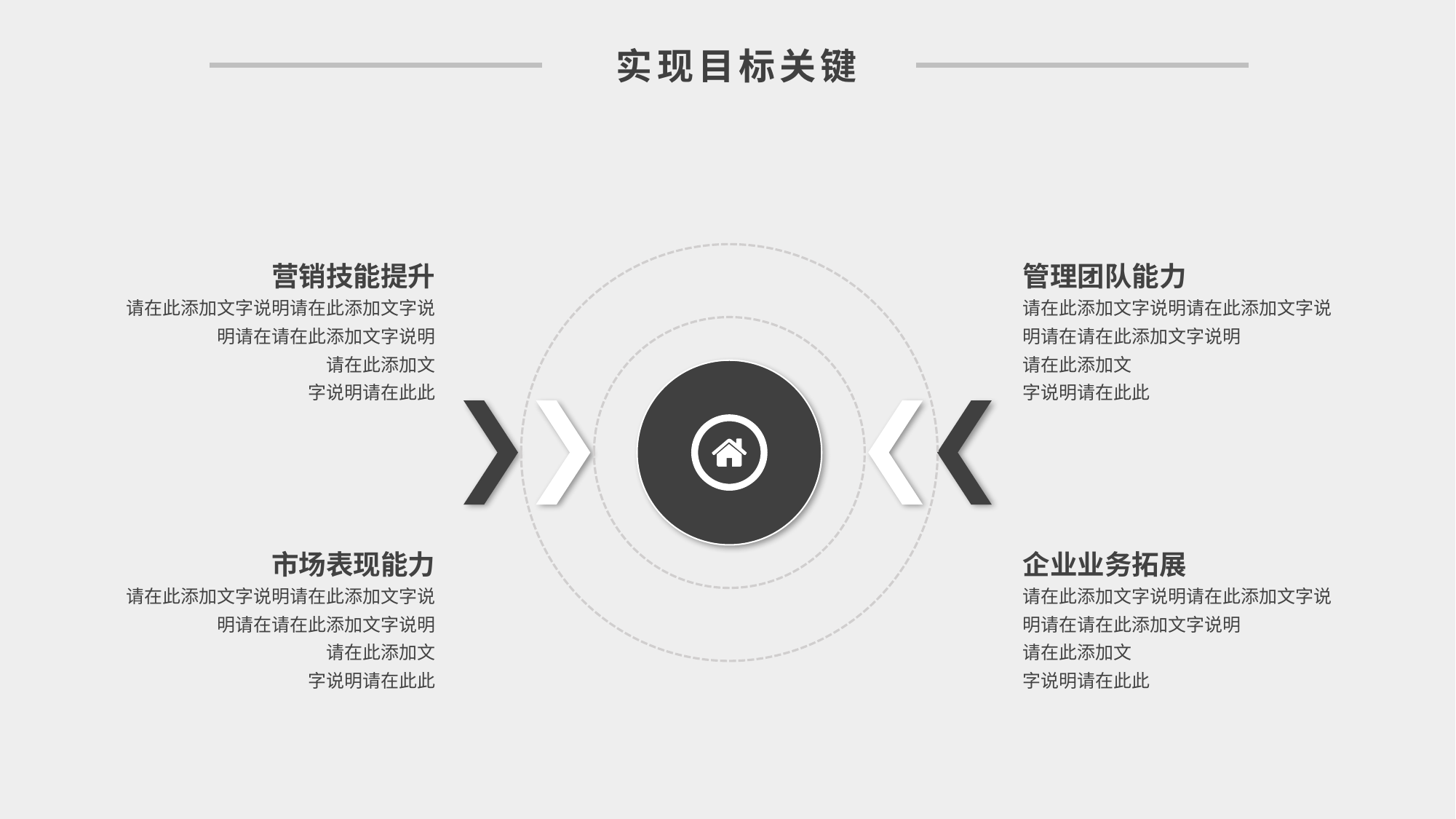

实现目标关键
营销技能提升
请在此添加文字说明请在此添加文字说明请在请在此添加文字说明
请在此添加文
字说明请在此此

管理团队能力
请在此添加文字说明请在此添加文字说明请在请在此添加文字说明
请在此添加文
字说明请在此此
市场表现能力
请在此添加文字说明请在此添加文字说明请在请在此添加文字说明
请在此添加文
字说明请在此此
企业业务拓展
请在此添加文字说明请在此添加文字说明请在请在此添加文字说明
请在此添加文
字说明请在此此